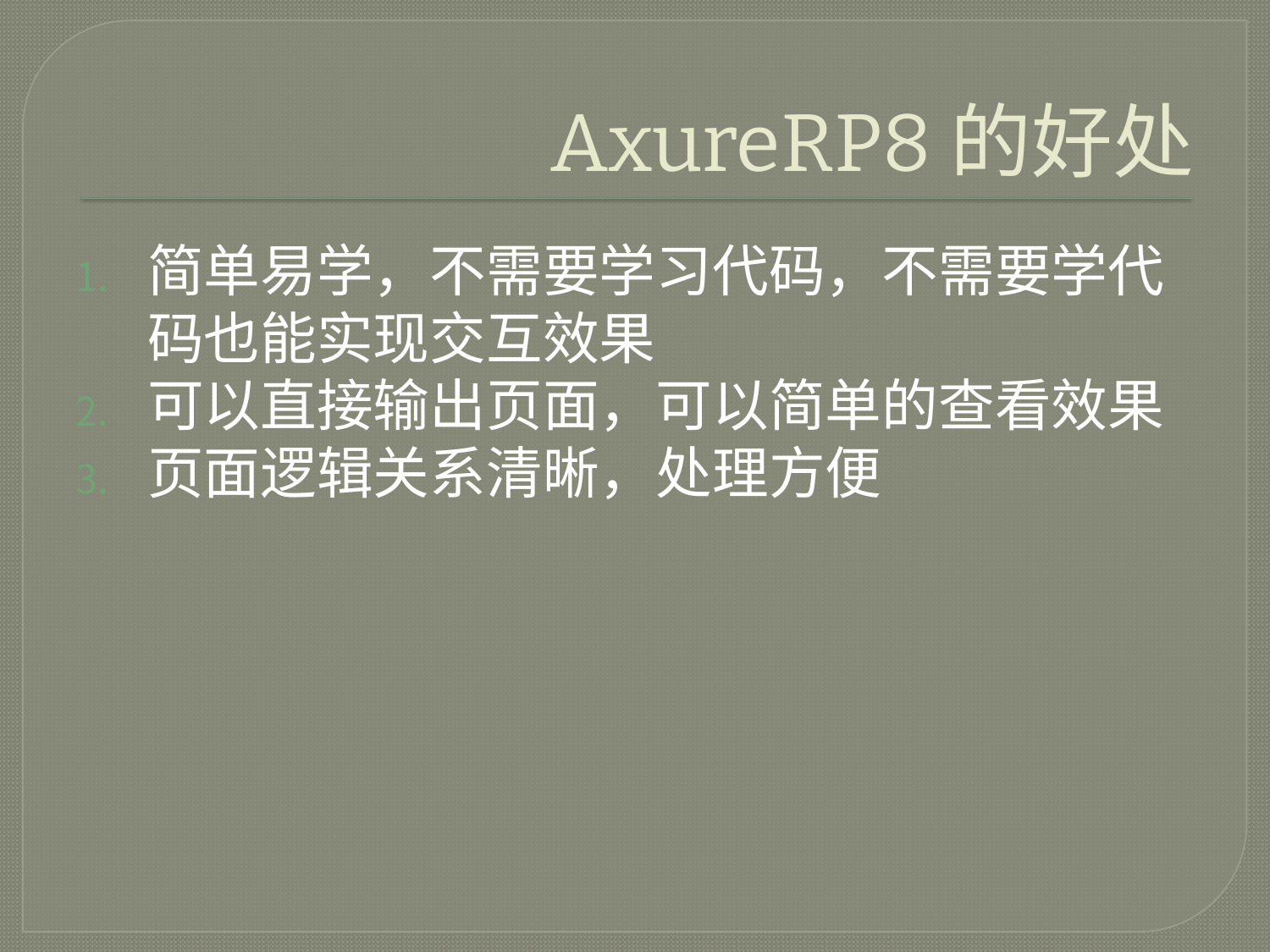

# AxureRP8的好处
简单易学，不需要学习代码，不需要学代码也能实现交互效果
可以直接输出页面，可以简单的查看效果
页面逻辑关系清晰，处理方便